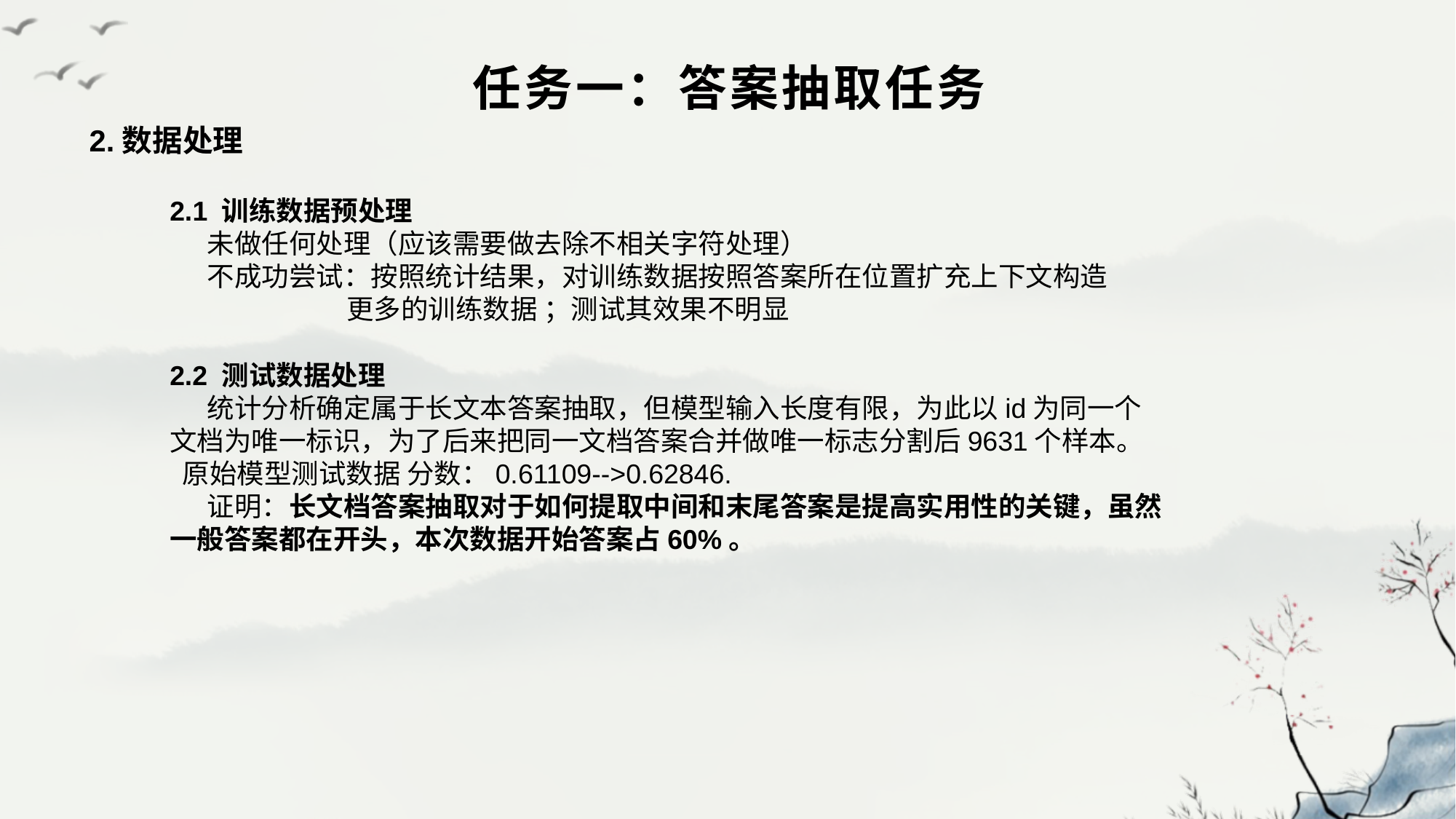

# 任务一：答案抽取任务
2.数据处理
2.1 训练数据预处理
     未做任何处理（应该需要做去除不相关字符处理）
     不成功尝试：按照统计结果，对训练数据按照答案所在位置扩充上下文构造	           更多的训练数据 ；测试其效果不明显
2.2 测试数据处理
     统计分析确定属于长文本答案抽取，但模型输入长度有限，为此以id为同一个文档为唯一标识，为了后来把同一文档答案合并做唯一标志分割后9631个样本。
 原始模型测试数据 分数：0.61109-->0.62846.
     证明：长文档答案抽取对于如何提取中间和末尾答案是提高实用性的关键，虽然一般答案都在开头，本次数据开始答案占60%。